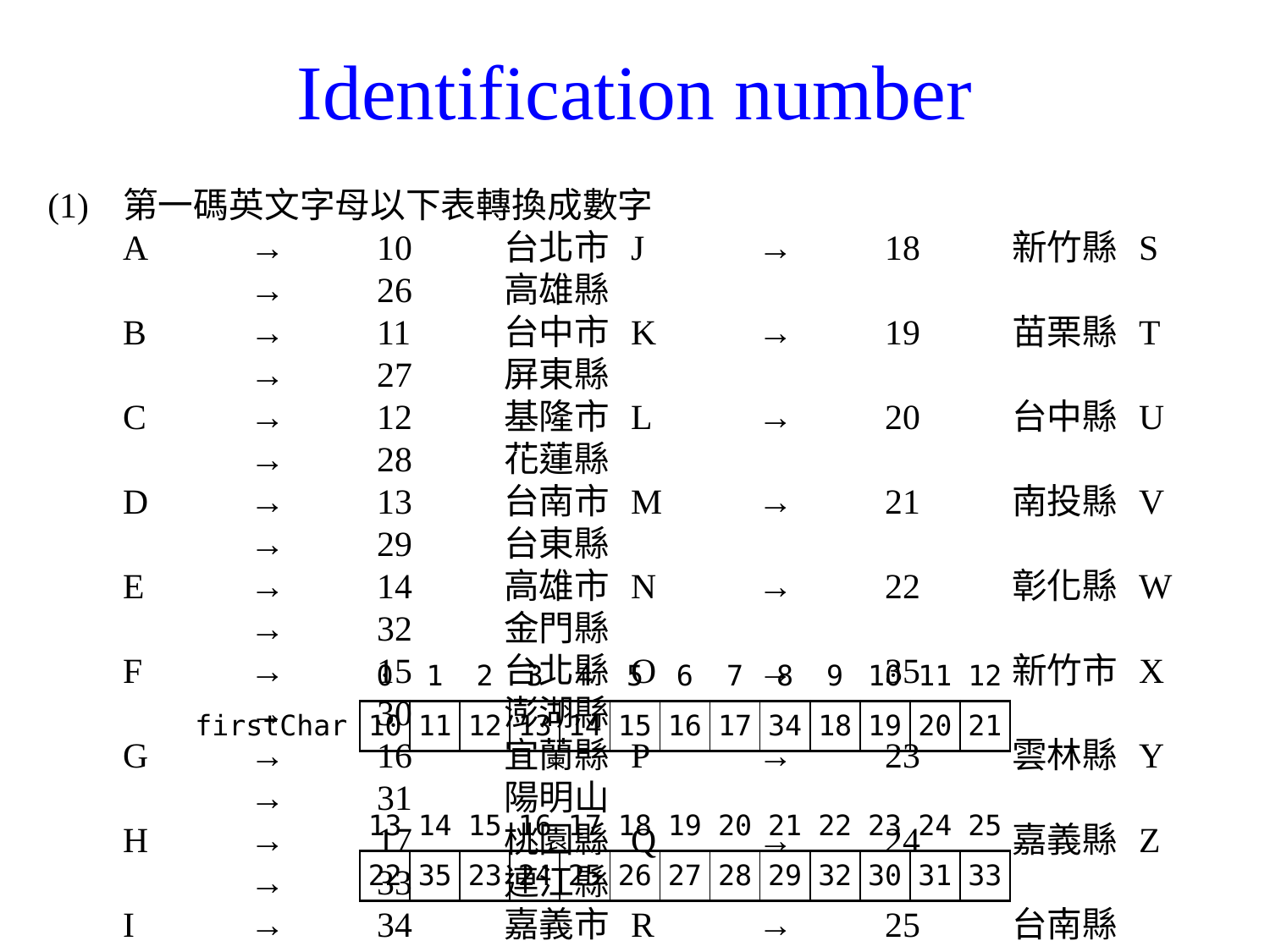

# Identification number
(1)	第一碼英文字母以下表轉換成數字
	A	→	10	台北市	J	→	18	新竹縣	S	→	26	高雄縣
	B	→	11	台中市	K	→	19	苗栗縣	T	→	27	屏東縣
	C	→	12	基隆市	L	→	20	台中縣	U	→	28	花蓮縣
	D	→	13	台南市	M	→	21	南投縣	V	→	29	台東縣
	E	→	14	高雄市	N	→	22	彰化縣	W	→	32	金門縣
	F	→	15	台北縣	O	→	35	新竹市	X	→	30	澎湖縣
	G	→	16	宜蘭縣	P	→	23	雲林縣	Y	→	31	陽明山
	H	→	17	桃園縣	Q	→	24	嘉義縣	Z	→	33	連江縣
	I	→	34	嘉義市	R	→	25	台南縣
|  | 0 | 1 | 2 | 3 | 4 | 5 | 6 | 7 | 8 | 9 | 10 | 11 | 12 |
| --- | --- | --- | --- | --- | --- | --- | --- | --- | --- | --- | --- | --- | --- |
| firstChar | 10 | 11 | 12 | 13 | 14 | 15 | 16 | 17 | 34 | 18 | 19 | 20 | 21 |
| 13 | 14 | 15 | 16 | 17 | 18 | 19 | 20 | 21 | 22 | 23 | 24 | 25 |
| --- | --- | --- | --- | --- | --- | --- | --- | --- | --- | --- | --- | --- |
| 22 | 35 | 23 | 24 | 25 | 26 | 27 | 28 | 29 | 32 | 30 | 31 | 33 |